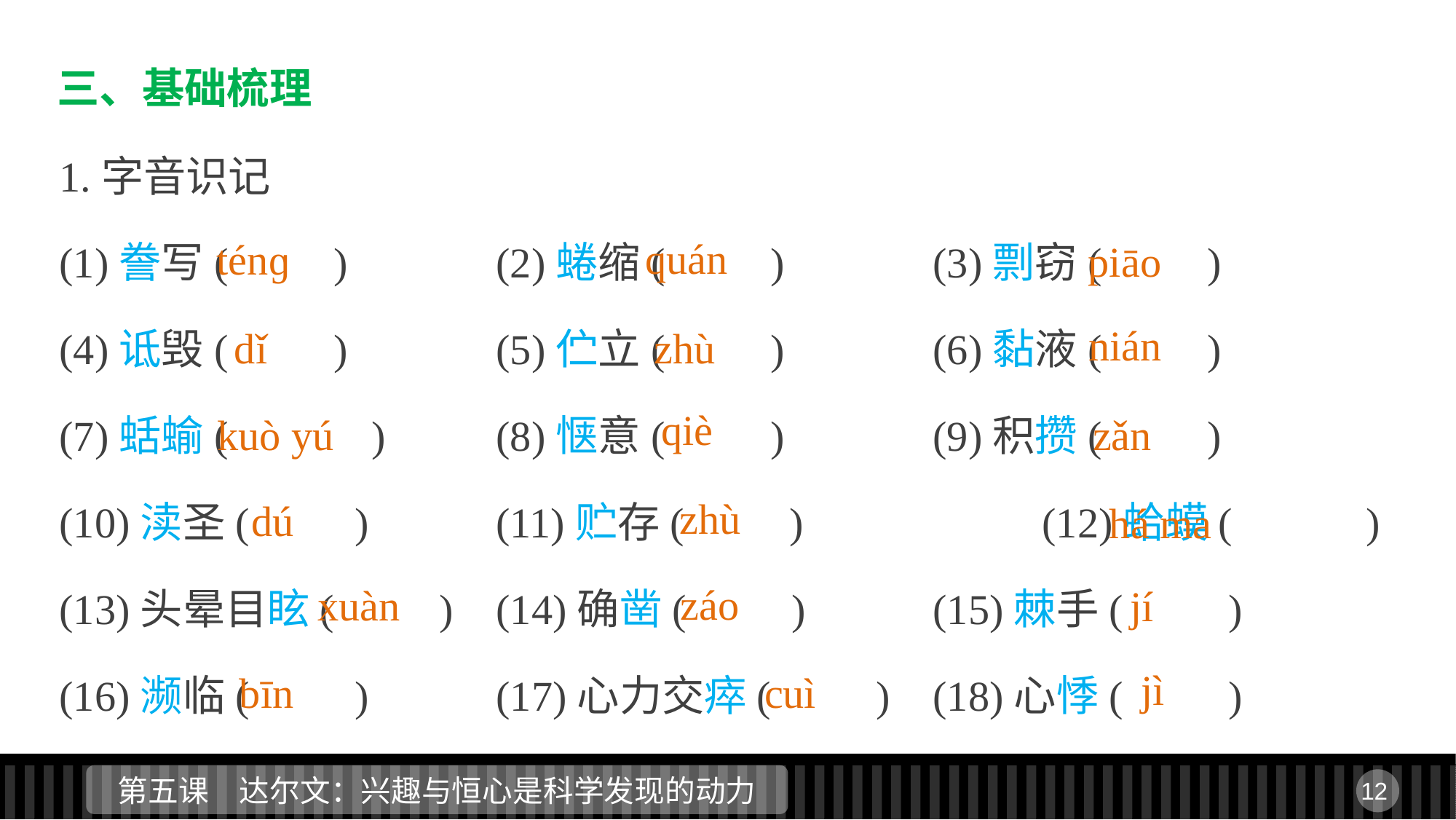

三、基础梳理
1.字音识记
(1)誊写(　　)		(2)蜷缩(　　)		(3)剽窃(　　)
(4)诋毁(　　)		(5)伫立(　　)		(6)黏液(　　)
(7)蛞蝓(　　    )		(8)惬意(　　)		(9)积攒(　　)
(10)渎圣(　　)		(11)贮存(　　)  		(12)蛤蟆(　　   )
(13)头晕目眩(　　)  	(14)确凿(　　) 		(15)棘手(　　)
(16)濒临(　　)		(17)心力交瘁(　　)  	(18)心悸(　　)
quán
ténɡ
piāo
nián
zhù
dǐ
qiè
kuò yú
zǎn
zhù
dú
há ma
záo
xuàn
jí
jì
bīn
cuì